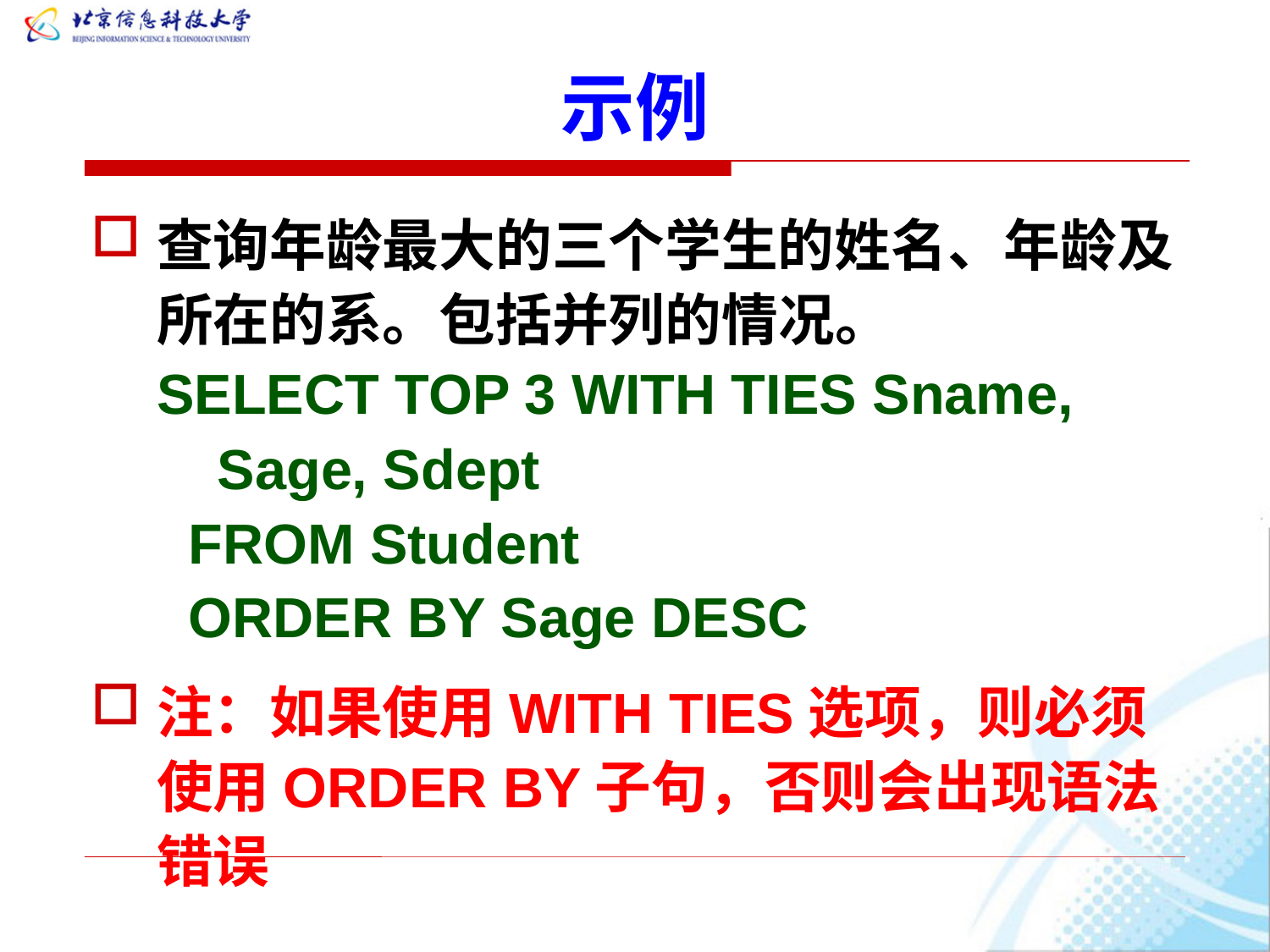

# 示例
查询年龄最大的三个学生的姓名、年龄及所在的系。包括并列的情况。
SELECT TOP 3 WITH TIES Sname, Sage, Sdept
  FROM Student
  ORDER BY Sage DESC
注：如果使用WITH TIES选项，则必须使用ORDER BY子句，否则会出现语法错误

94